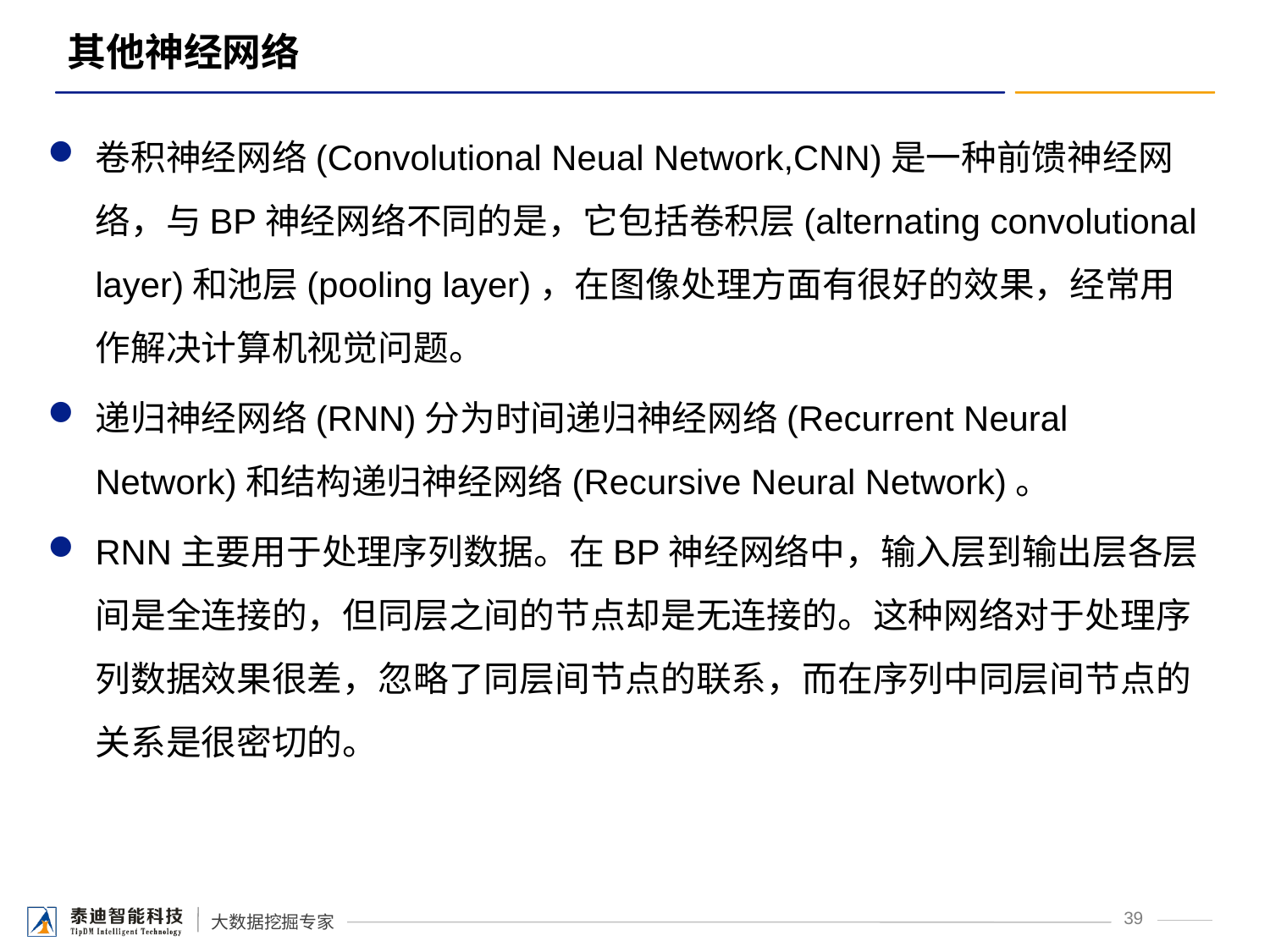

# 其他神经网络
卷积神经网络(Convolutional Neual Network,CNN)是一种前馈神经网络，与BP神经网络不同的是，它包括卷积层(alternating convolutional layer)和池层(pooling layer)，在图像处理方面有很好的效果，经常用作解决计算机视觉问题。
递归神经网络(RNN)分为时间递归神经网络(Recurrent Neural Network)和结构递归神经网络(Recursive Neural Network)。
RNN主要用于处理序列数据。在BP神经网络中，输入层到输出层各层间是全连接的，但同层之间的节点却是无连接的。这种网络对于处理序列数据效果很差，忽略了同层间节点的联系，而在序列中同层间节点的关系是很密切的。